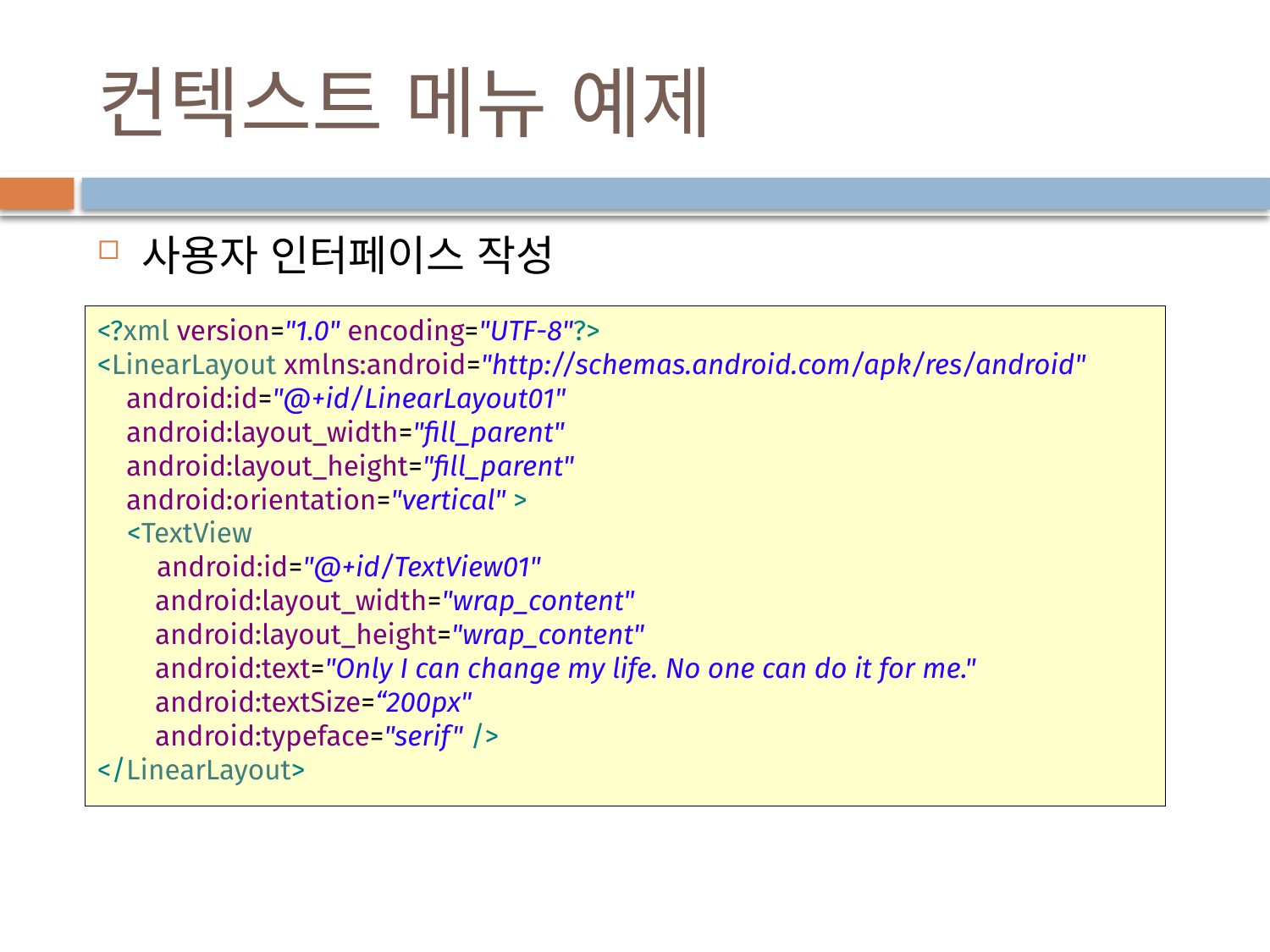

# 컨텍스트 메뉴 예제
사용자 인터페이스 작성
<?xml version="1.0" encoding="UTF-8"?>
<LinearLayout xmlns:android="http://schemas.android.com/apk/res/android"
    android:id="@+id/LinearLayout01"
    android:layout_width="fill_parent"
    android:layout_height="fill_parent"
    android:orientation="vertical" >
    <TextView
        android:id="@+id/TextView01"
        android:layout_width="wrap_content"
        android:layout_height="wrap_content"
        android:text="Only I can change my life. No one can do it for me."
        android:textSize=“200px"
        android:typeface="serif" />
</LinearLayout>